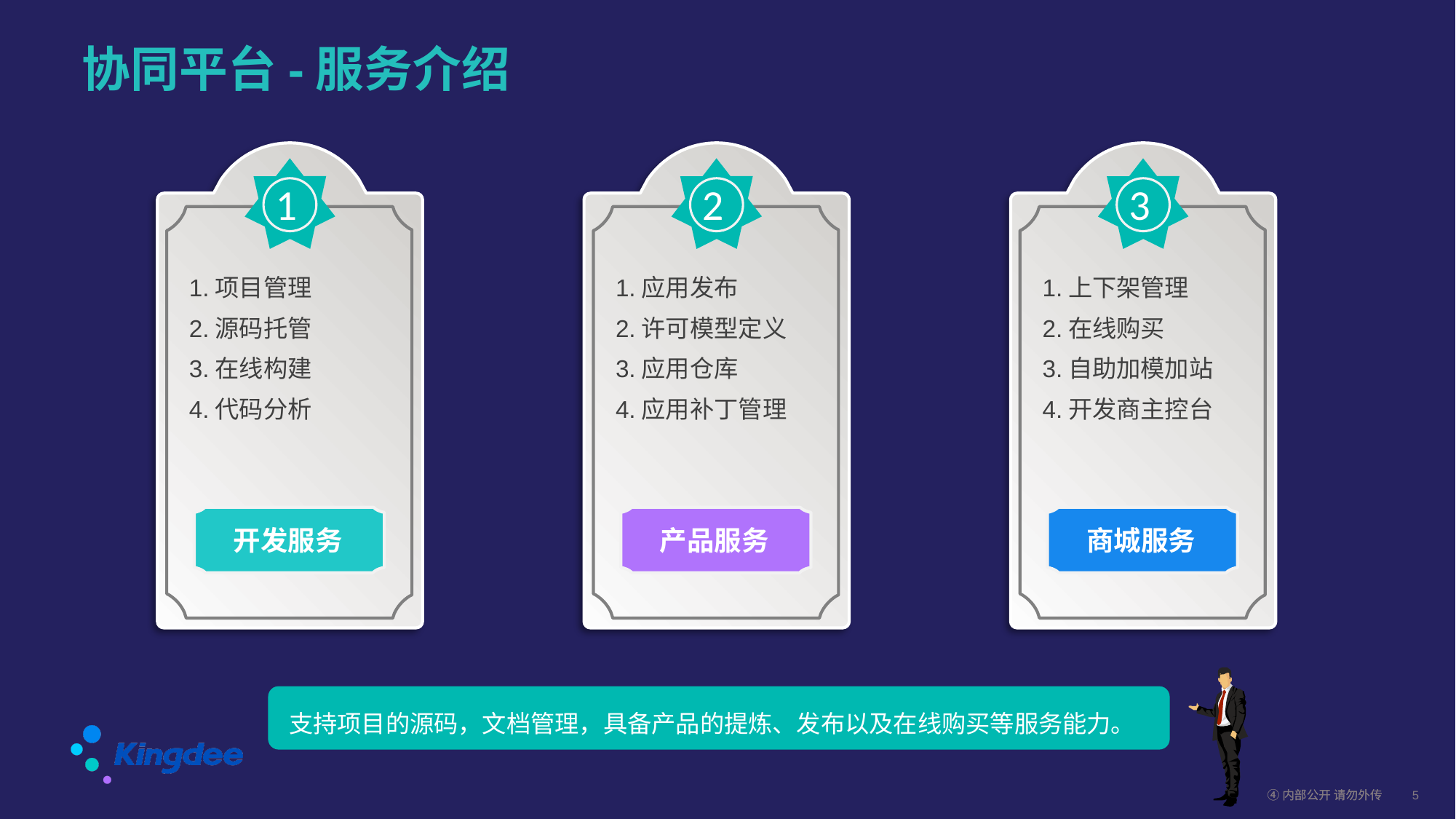

# 协同平台-服务介绍

1

1.项目管理
2.源码托管
3.在线构建
4.代码分析

开发服务

2

1.应用发布
2.许可模型定义
3.应用仓库
4.应用补丁管理

产品服务

3

1.上下架管理
2.在线购买
3.自助加模加站
4.开发商主控台

商城服务

支持项目的源码，文档管理，具备产品的提炼、发布以及在线购买等服务能力。